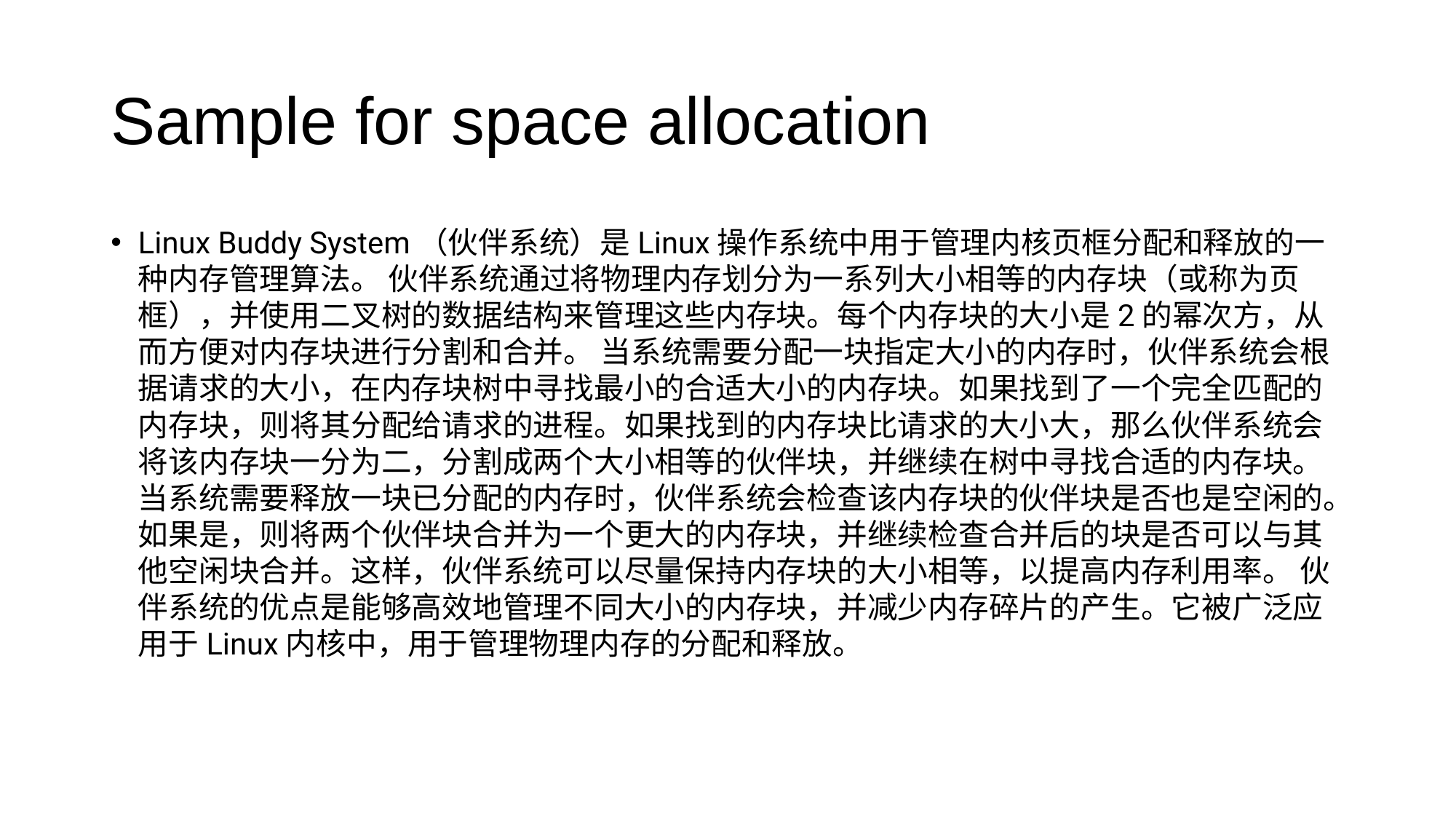

# Sample for space allocation
Linux Buddy System（伙伴系统）是Linux操作系统中用于管理内核页框分配和释放的一种内存管理算法。 伙伴系统通过将物理内存划分为一系列大小相等的内存块（或称为页框），并使用二叉树的数据结构来管理这些内存块。每个内存块的大小是2的幂次方，从而方便对内存块进行分割和合并。 当系统需要分配一块指定大小的内存时，伙伴系统会根据请求的大小，在内存块树中寻找最小的合适大小的内存块。如果找到了一个完全匹配的内存块，则将其分配给请求的进程。如果找到的内存块比请求的大小大，那么伙伴系统会将该内存块一分为二，分割成两个大小相等的伙伴块，并继续在树中寻找合适的内存块。 当系统需要释放一块已分配的内存时，伙伴系统会检查该内存块的伙伴块是否也是空闲的。如果是，则将两个伙伴块合并为一个更大的内存块，并继续检查合并后的块是否可以与其他空闲块合并。这样，伙伴系统可以尽量保持内存块的大小相等，以提高内存利用率。 伙伴系统的优点是能够高效地管理不同大小的内存块，并减少内存碎片的产生。它被广泛应用于Linux内核中，用于管理物理内存的分配和释放。